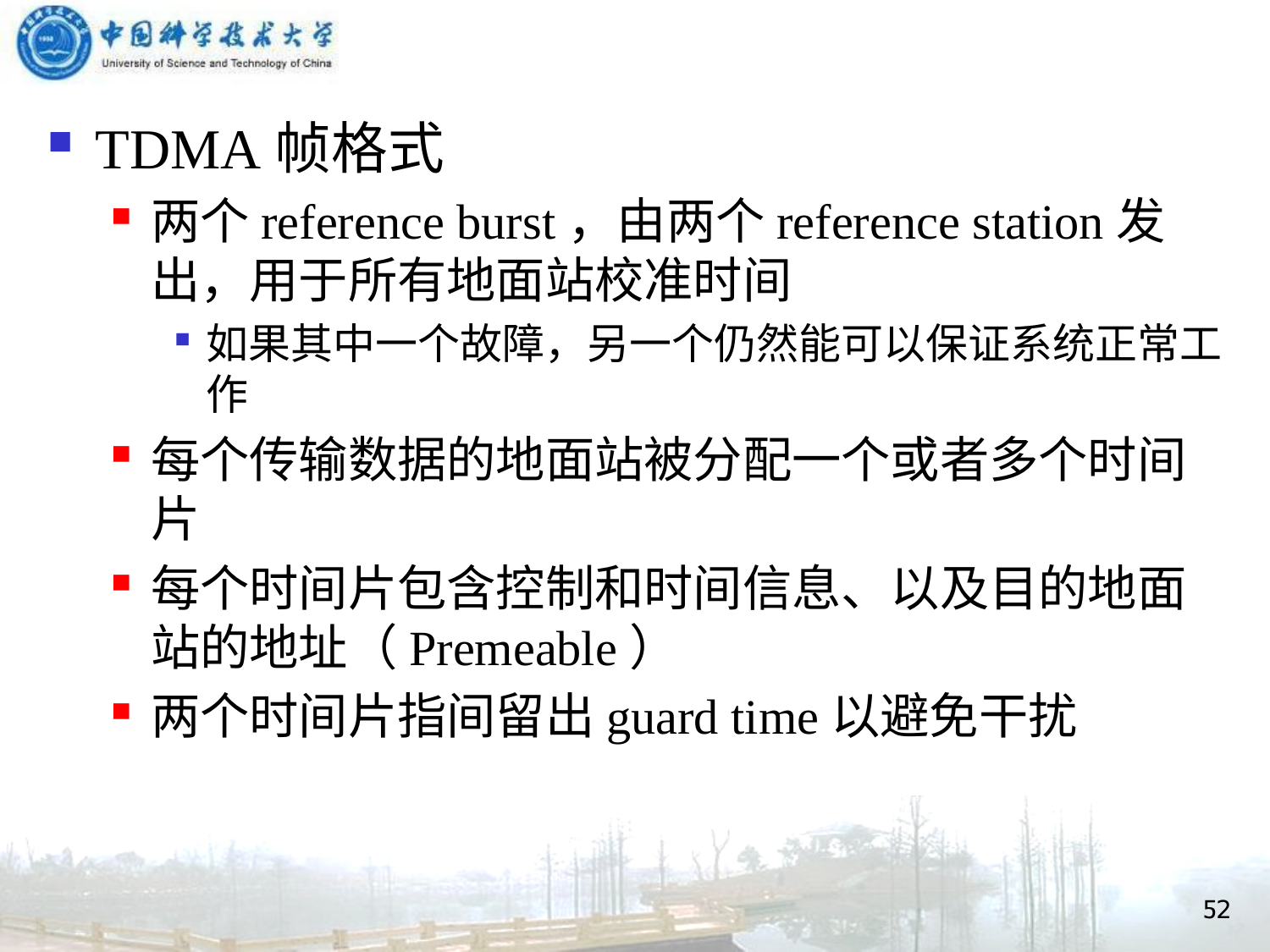

TDMA帧格式
两个reference burst，由两个reference station发出，用于所有地面站校准时间
如果其中一个故障，另一个仍然能可以保证系统正常工作
每个传输数据的地面站被分配一个或者多个时间片
每个时间片包含控制和时间信息、以及目的地面站的地址（Premeable）
两个时间片指间留出guard time以避免干扰
52